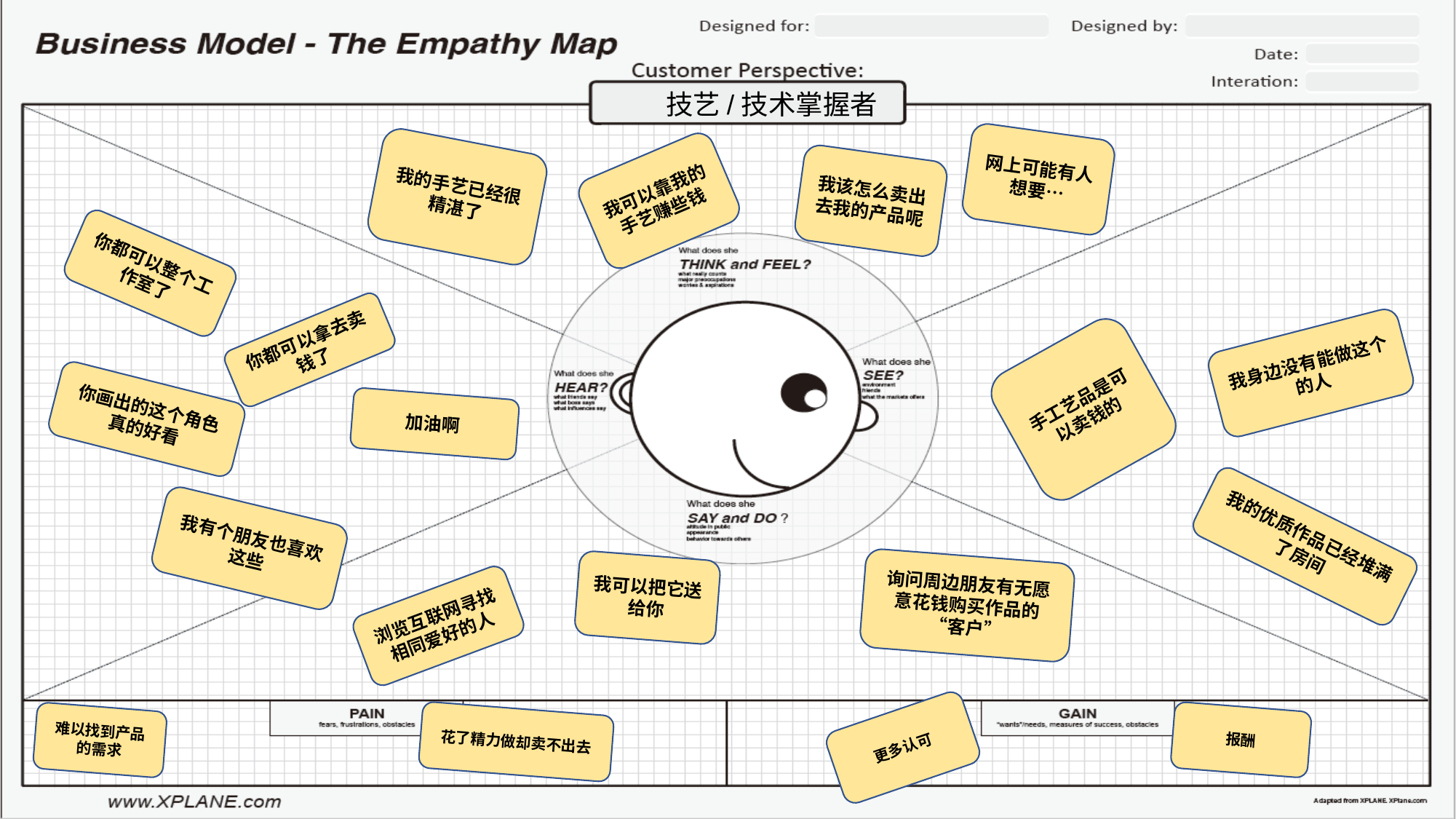

技艺/技术掌握者
网上可能有人想要…
我的手艺已经很精湛了
我该怎么卖出去我的产品呢
我可以靠我的手艺赚些钱
你都可以整个工作室了
你都可以拿去卖钱了
我身边没有能做这个的人
手工艺品是可以卖钱的
你画出的这个角色真的好看
加油啊
我有个朋友也喜欢这些
我的优质作品已经堆满了房间
我可以把它送给你
询问周边朋友有无愿意花钱购买作品的“客户”
浏览互联网寻找相同爱好的人
报酬
难以找到产品的需求
花了精力做却卖不出去
更多认可